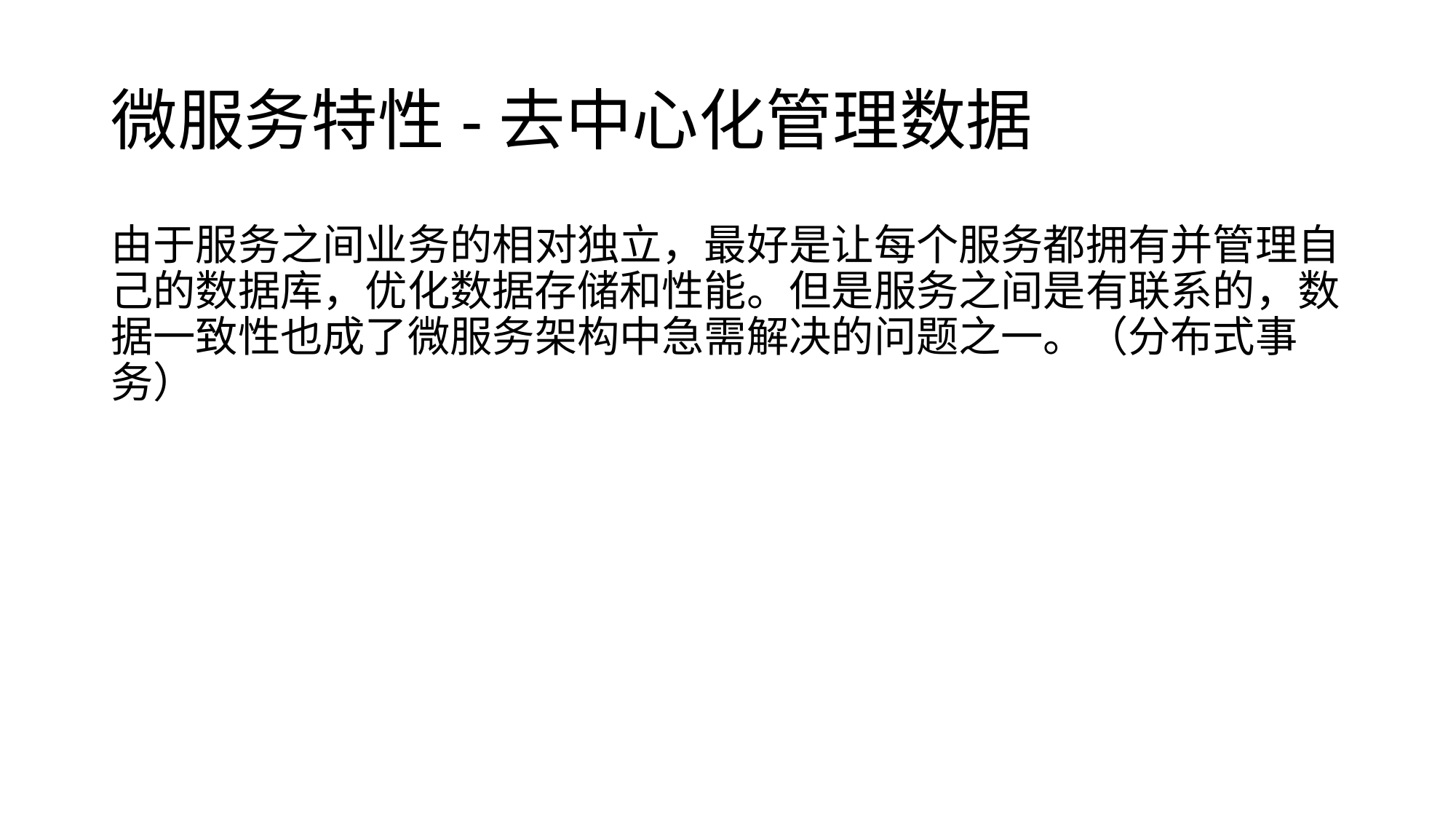

# 微服务特性-去中心化管理数据
由于服务之间业务的相对独立，最好是让每个服务都拥有并管理自己的数据库，优化数据存储和性能。但是服务之间是有联系的，数据一致性也成了微服务架构中急需解决的问题之一。（分布式事务）